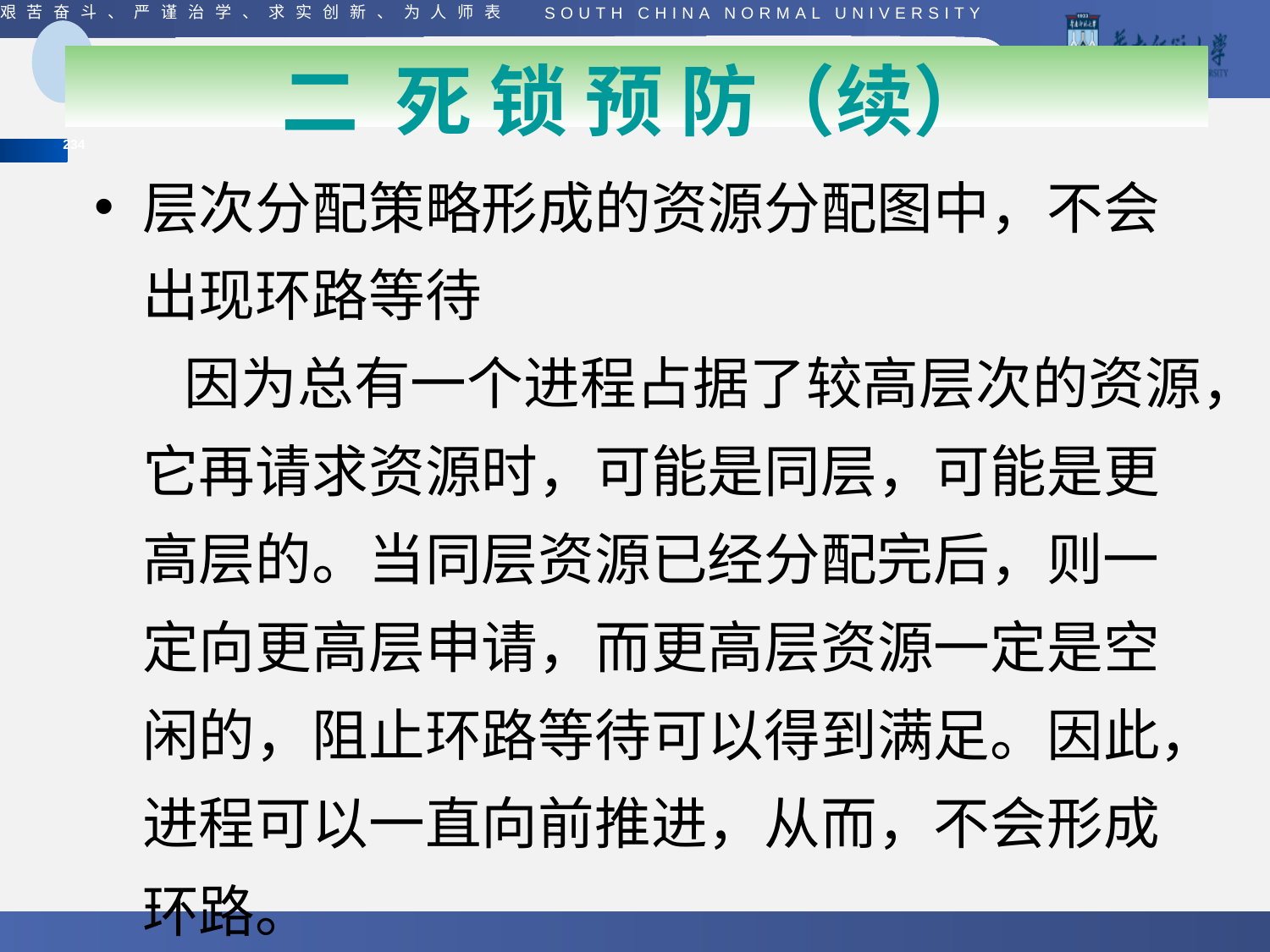

二  死 锁 预 防（续）
层次分配策略形成的资源分配图中，不会出现环路等待
      因为总有一个进程占据了较高层次的资源，它再请求资源时，可能是同层，可能是更高层的。当同层资源已经分配完后，则一定向更高层申请，而更高层资源一定是空闲的，阻止环路等待可以得到满足。因此，进程可以一直向前推进，从而，不会形成环路。

234